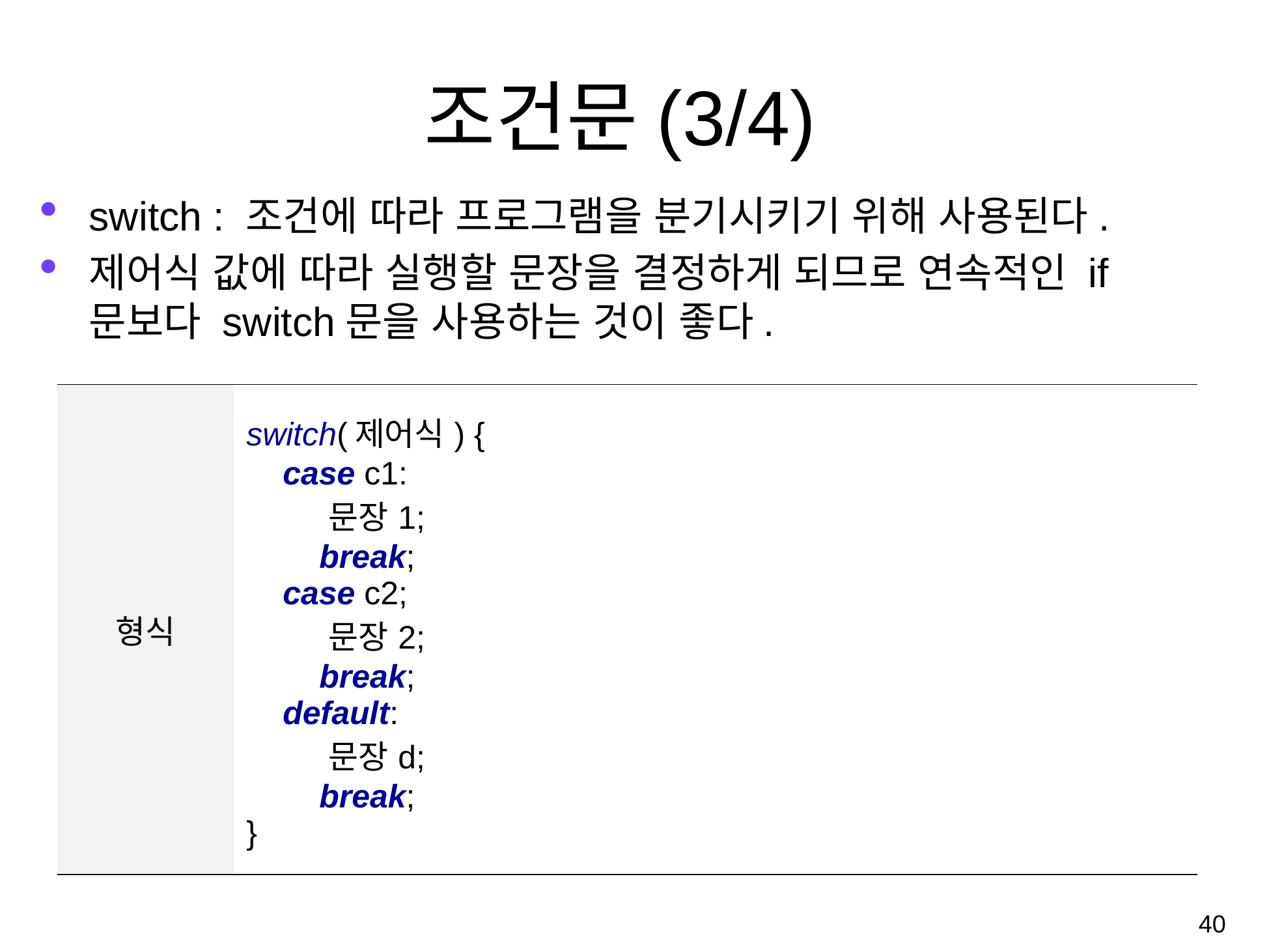

# 조건문(3/4)
switch : 조건에 따라 프로그램을 분기시키기 위해 사용된다.
제어식 값에 따라 실행할 문장을 결정하게 되므로 연속적인 if문보다 switch문을 사용하는 것이 좋다.

| 형식 | switch(제어식) { case c1: 문장1; break; case c2; 문장2; break; default: 문장d; break; } |
| --- | --- |
40